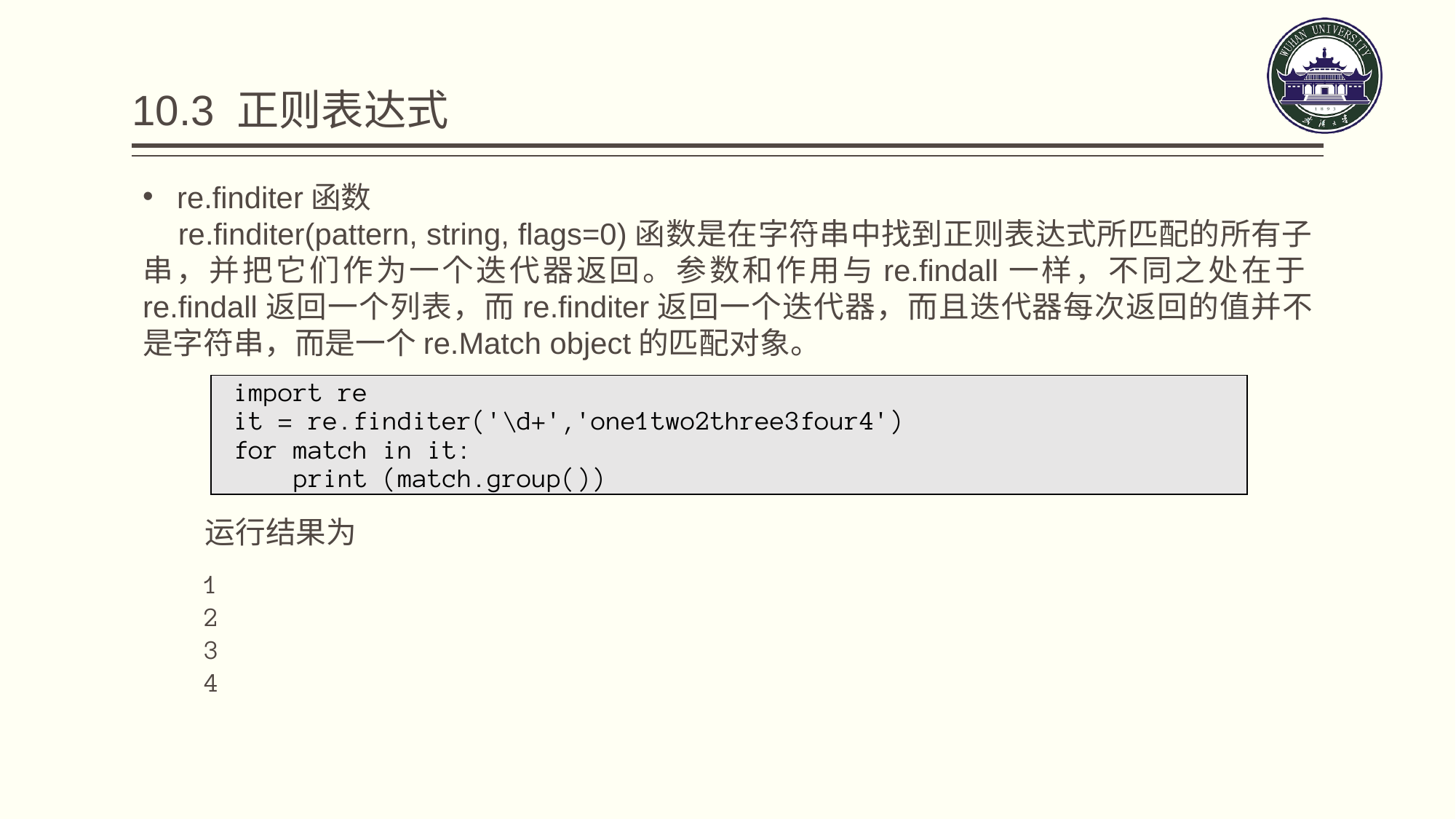

# 10.3 正则表达式
re.finditer函数
    re.finditer(pattern, string, flags=0)函数是在字符串中找到正则表达式所匹配的所有子串，并把它们作为一个迭代器返回。参数和作用与re.findall一样，不同之处在于re.findall返回一个列表，而re.finditer返回一个迭代器，而且迭代器每次返回的值并不是字符串，而是一个re.Match object的匹配对象。
| import re it = re.finditer('\d+','one1two2three3four4') for match in it: print (match.group()) |
| --- |
运行结果为
1
2
3
4